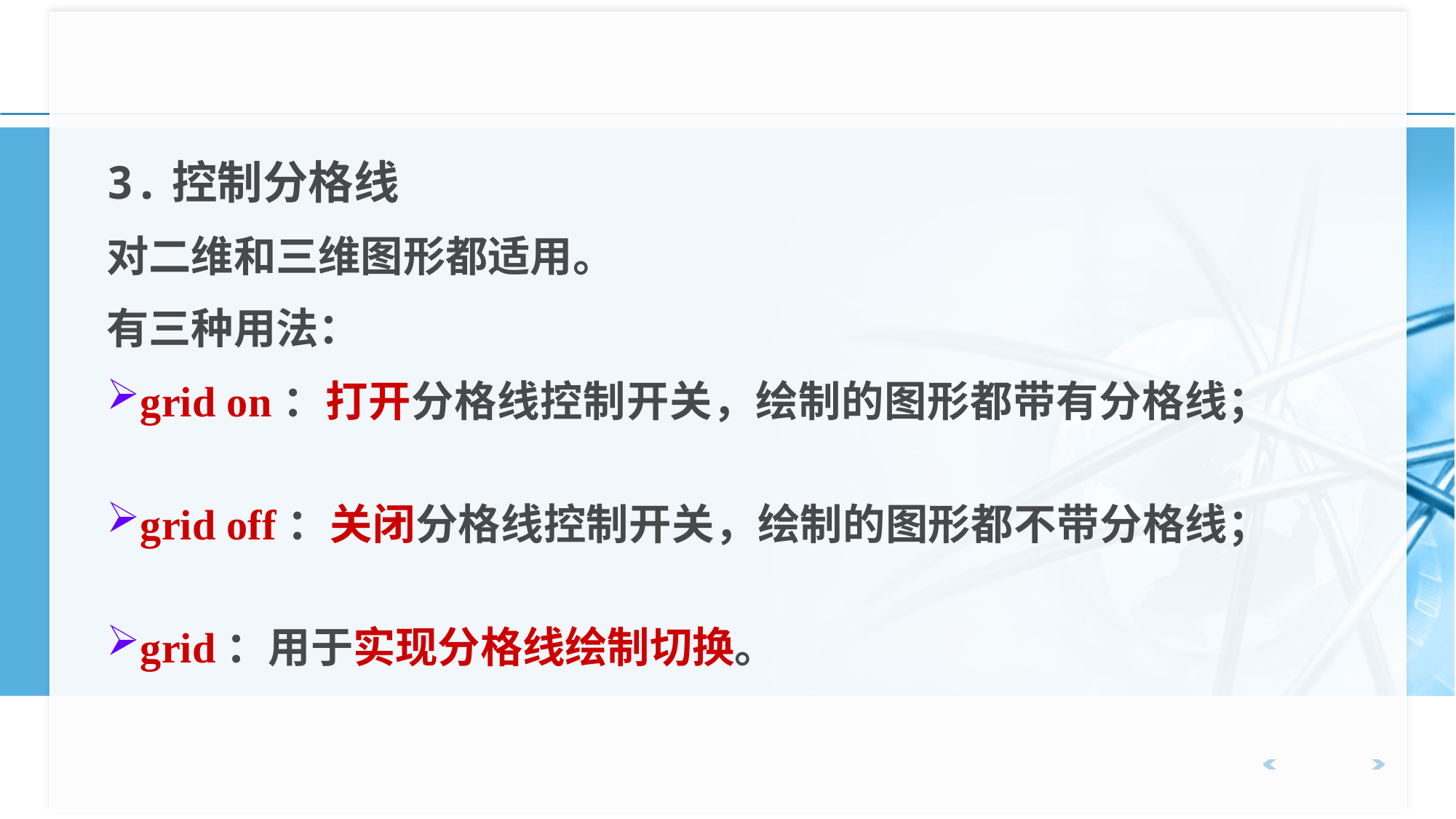

3.控制分格线
对二维和三维图形都适用。
有三种用法：
grid on：打开分格线控制开关，绘制的图形都带有分格线；
grid off：关闭分格线控制开关，绘制的图形都不带分格线；
grid：用于实现分格线绘制切换。
36